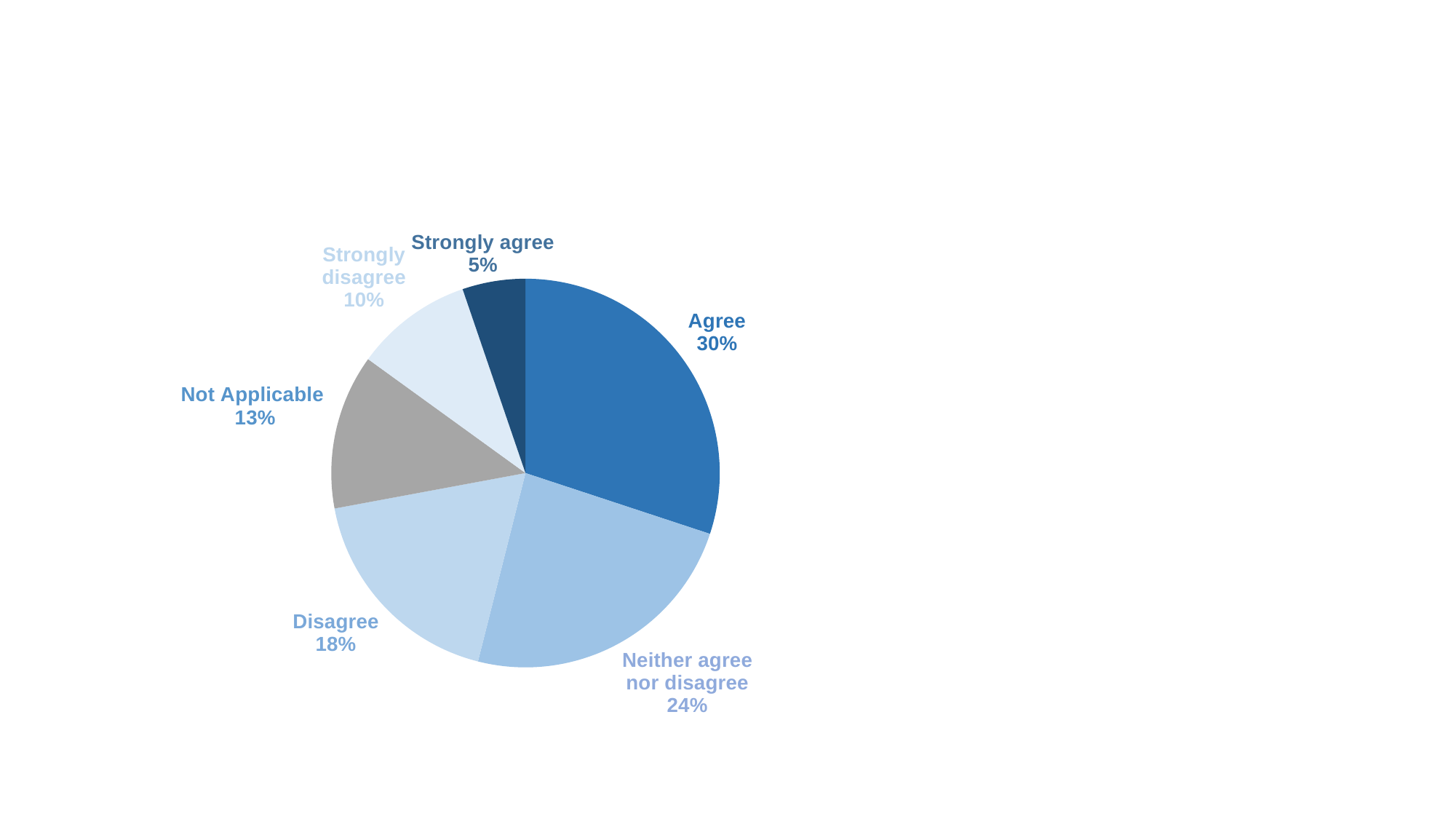

#

### Chart

| Category | 系列 1 |
|---|---|
| Agree | 378.0 |
| Neither agree nor disagree | 300.0 |
| Disagree | 228.0 |
| Not Applicable  | 162.0 |
| Strongly disagree | 123.0 |
| Strongly agree | 66.0 |